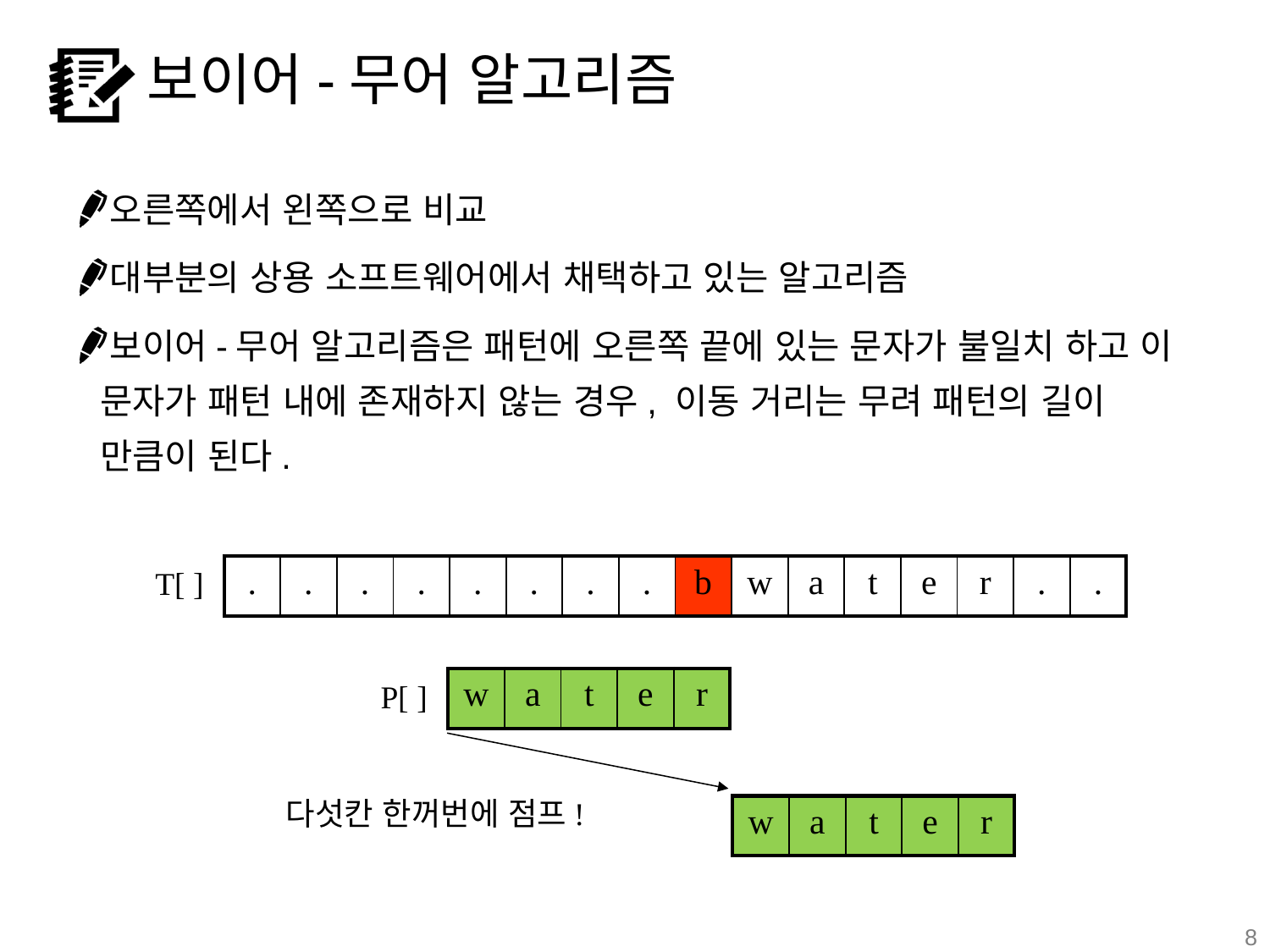

보이어-무어 알고리즘
오른쪽에서 왼쪽으로 비교
대부분의 상용 소프트웨어에서 채택하고 있는 알고리즘
보이어-무어 알고리즘은 패턴에 오른쪽 끝에 있는 문자가 불일치 하고 이 문자가 패턴 내에 존재하지 않는 경우, 이동 거리는 무려 패턴의 길이 만큼이 된다.
| . | . | . | . | . | . | . | . | b | w | a | t | e | r | . | . |
| --- | --- | --- | --- | --- | --- | --- | --- | --- | --- | --- | --- | --- | --- | --- | --- |
T[ ]
| w | a | t | e | r |
| --- | --- | --- | --- | --- |
P[ ]

다섯칸 한꺼번에 점프!
| w | a | t | e | r |
| --- | --- | --- | --- | --- |
8